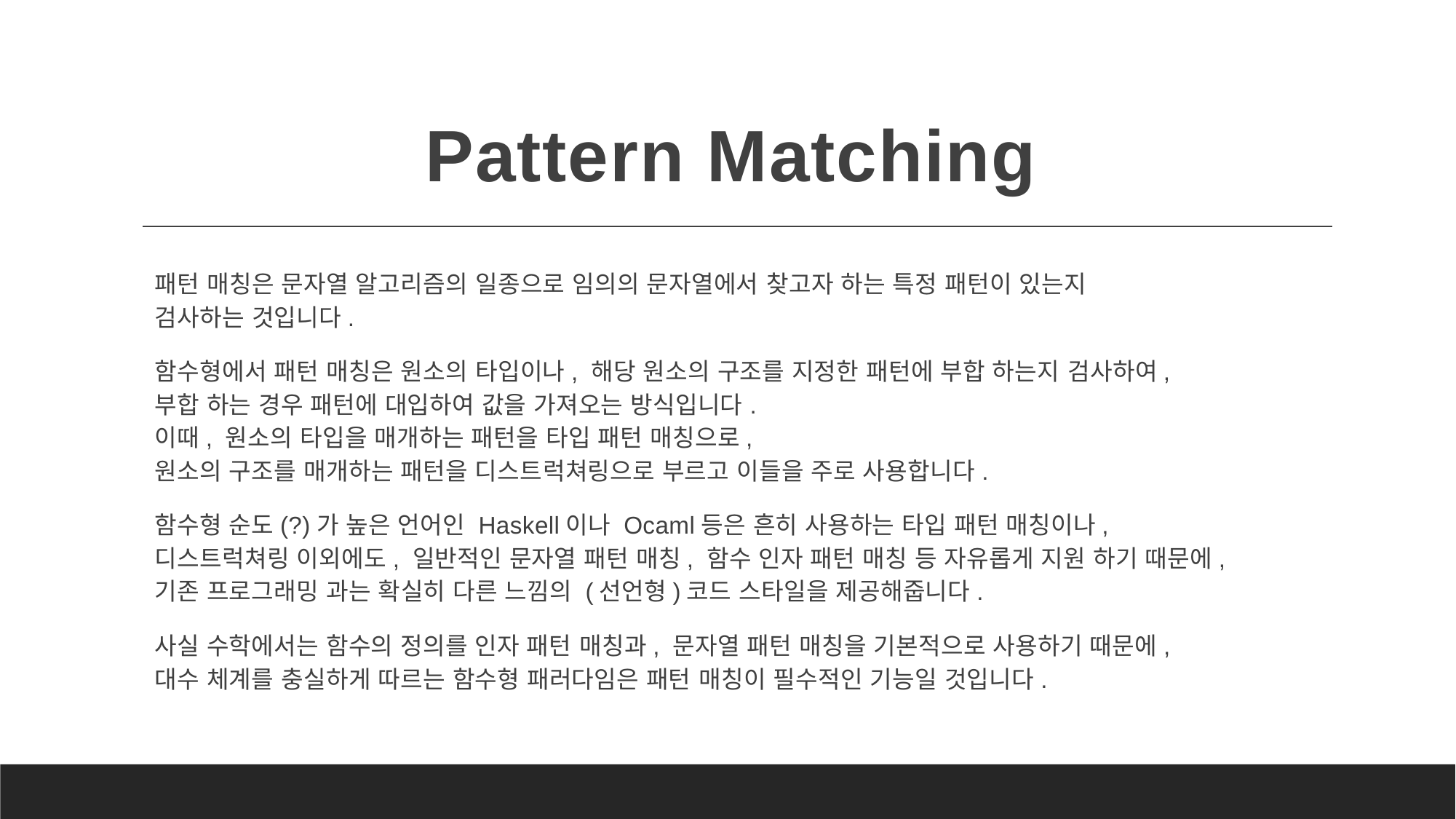

# Pattern Matching
패턴 매칭은 문자열 알고리즘의 일종으로 임의의 문자열에서 찾고자 하는 특정 패턴이 있는지
검사하는 것입니다.
함수형에서 패턴 매칭은 원소의 타입이나, 해당 원소의 구조를 지정한 패턴에 부합 하는지 검사하여,
부합 하는 경우 패턴에 대입하여 값을 가져오는 방식입니다.
이때, 원소의 타입을 매개하는 패턴을 타입 패턴 매칭으로,
원소의 구조를 매개하는 패턴을 디스트럭쳐링으로 부르고 이들을 주로 사용합니다.
함수형 순도(?)가 높은 언어인 Haskell이나 Ocaml등은 흔히 사용하는 타입 패턴 매칭이나,
디스트럭쳐링 이외에도, 일반적인 문자열 패턴 매칭, 함수 인자 패턴 매칭 등 자유롭게 지원 하기 때문에,
기존 프로그래밍 과는 확실히 다른 느낌의 (선언형)코드 스타일을 제공해줍니다.
사실 수학에서는 함수의 정의를 인자 패턴 매칭과, 문자열 패턴 매칭을 기본적으로 사용하기 때문에,
대수 체계를 충실하게 따르는 함수형 패러다임은 패턴 매칭이 필수적인 기능일 것입니다.